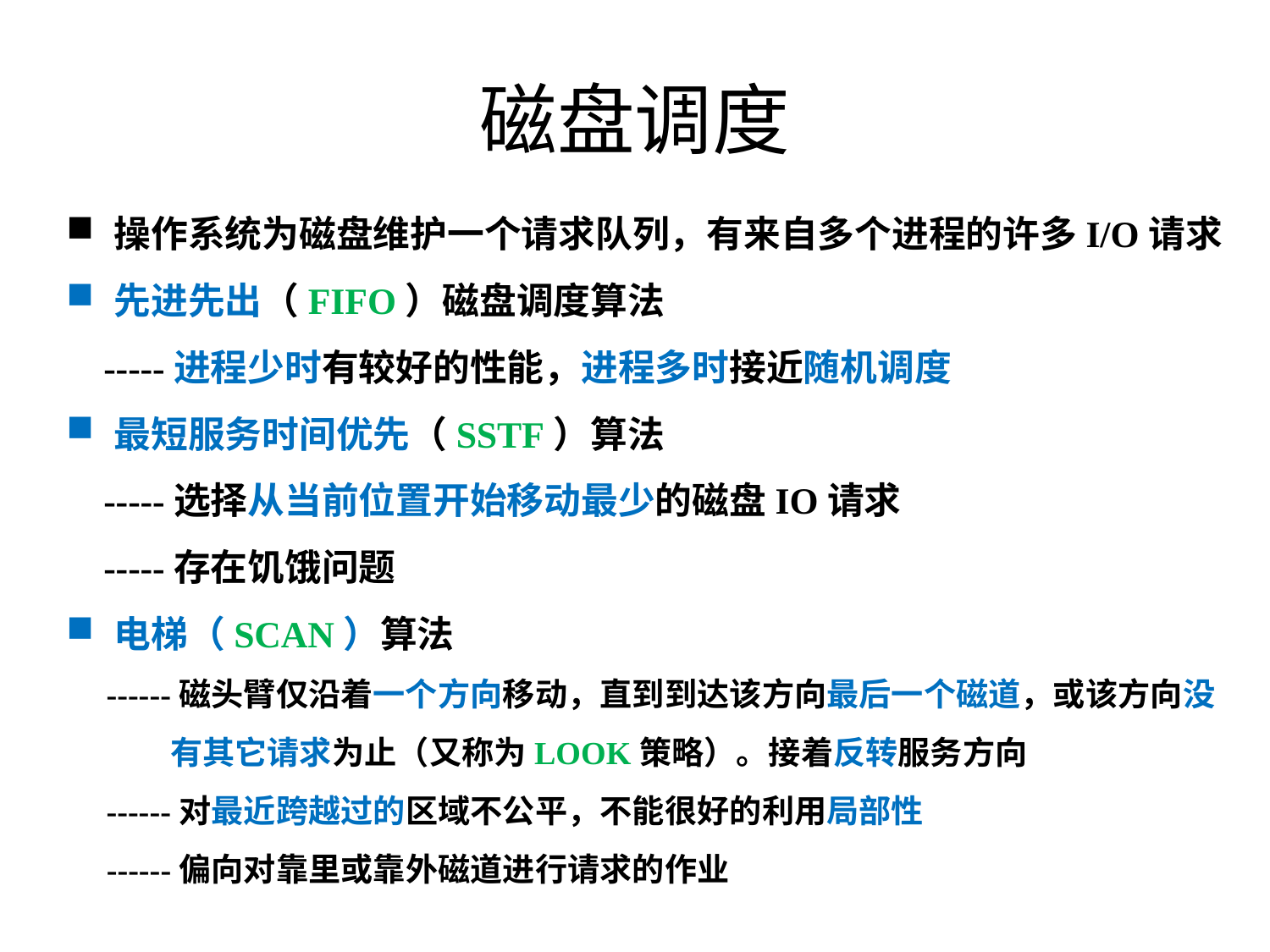

# 磁盘调度
操作系统为磁盘维护一个请求队列，有来自多个进程的许多I/O请求
先进先出（FIFO）磁盘调度算法
    -----进程少时有较好的性能，进程多时接近随机调度
最短服务时间优先（SSTF）算法
    -----选择从当前位置开始移动最少的磁盘IO请求
    -----存在饥饿问题
电梯（SCAN）算法
     ------磁头臂仅沿着一个方向移动，直到到达该方向最后一个磁道，或该方向没
             有其它请求为止（又称为LOOK策略）。接着反转服务方向
     ------对最近跨越过的区域不公平，不能很好的利用局部性
     ------偏向对靠里或靠外磁道进行请求的作业